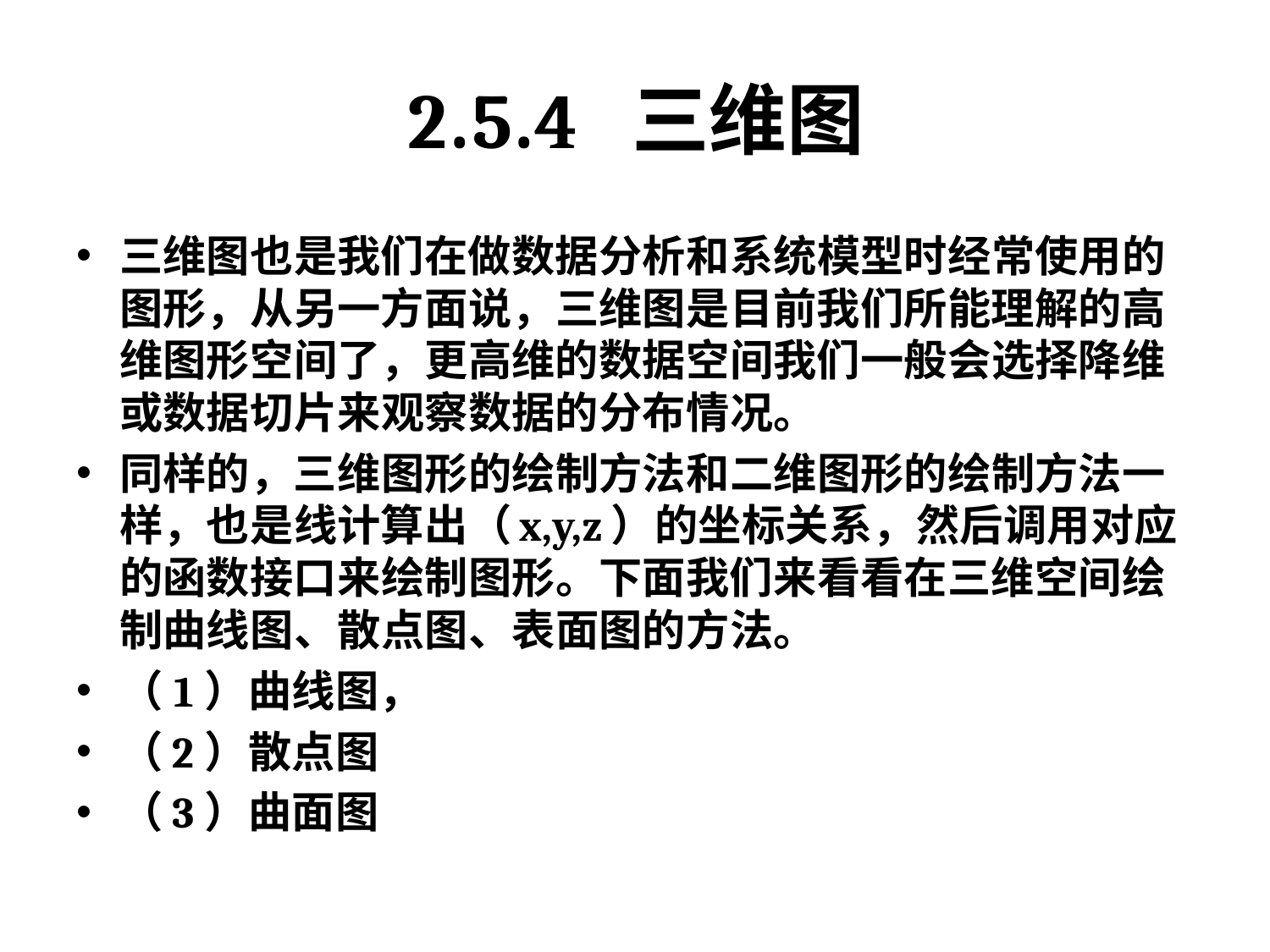

# 2.5.4  三维图
三维图也是我们在做数据分析和系统模型时经常使用的图形，从另一方面说，三维图是目前我们所能理解的高维图形空间了，更高维的数据空间我们一般会选择降维或数据切片来观察数据的分布情况。
同样的，三维图形的绘制方法和二维图形的绘制方法一样，也是线计算出（x,y,z）的坐标关系，然后调用对应的函数接口来绘制图形。下面我们来看看在三维空间绘制曲线图、散点图、表面图的方法。
（1）曲线图，
（2）散点图
（3）曲面图